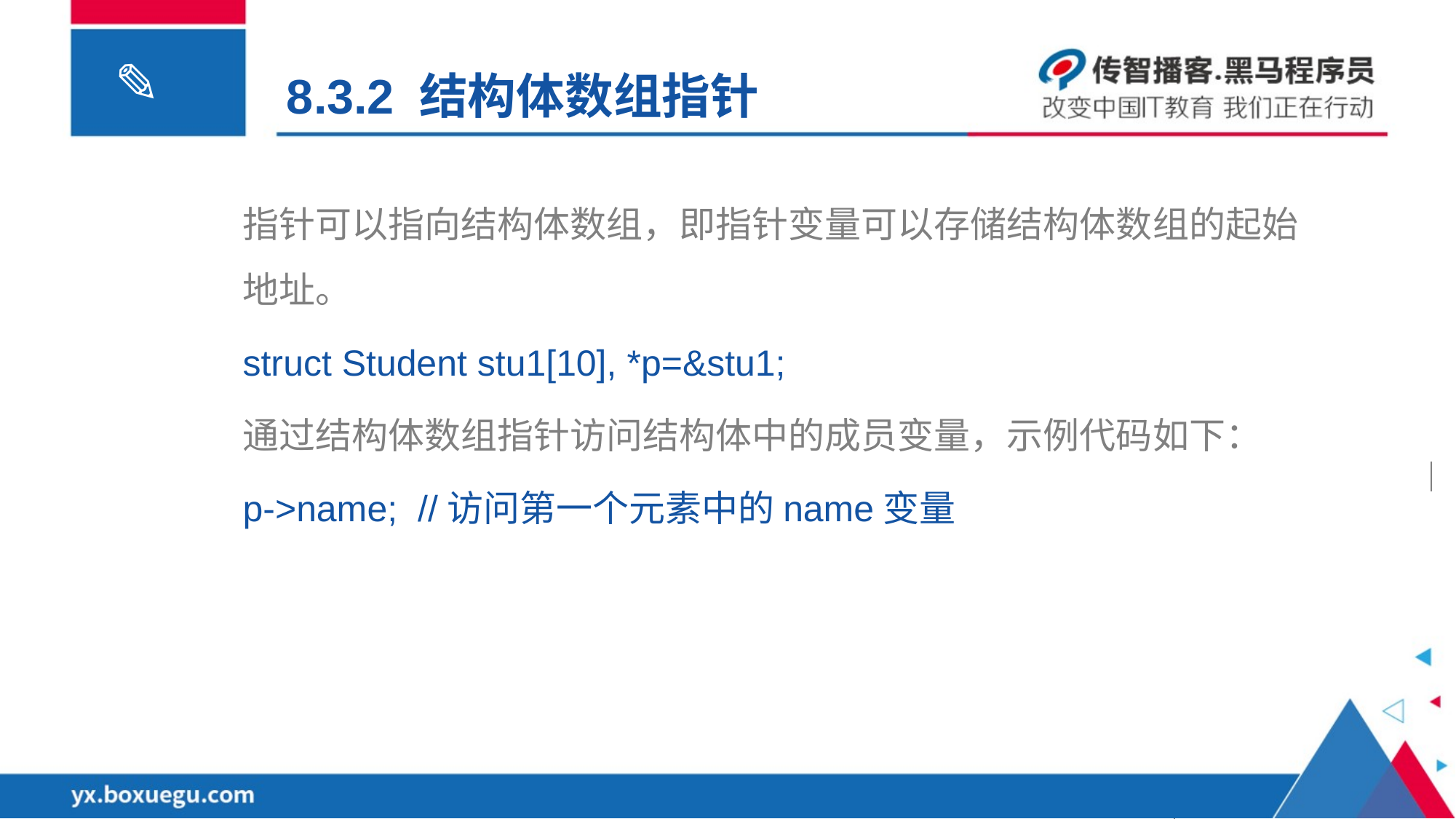

8.3.2 结构体数组指针
指针可以指向结构体数组，即指针变量可以存储结构体数组的起始地址。
struct Student stu1[10], *p=&stu1;
通过结构体数组指针访问结构体中的成员变量，示例代码如下：
p->name;  //访问第一个元素中的name变量